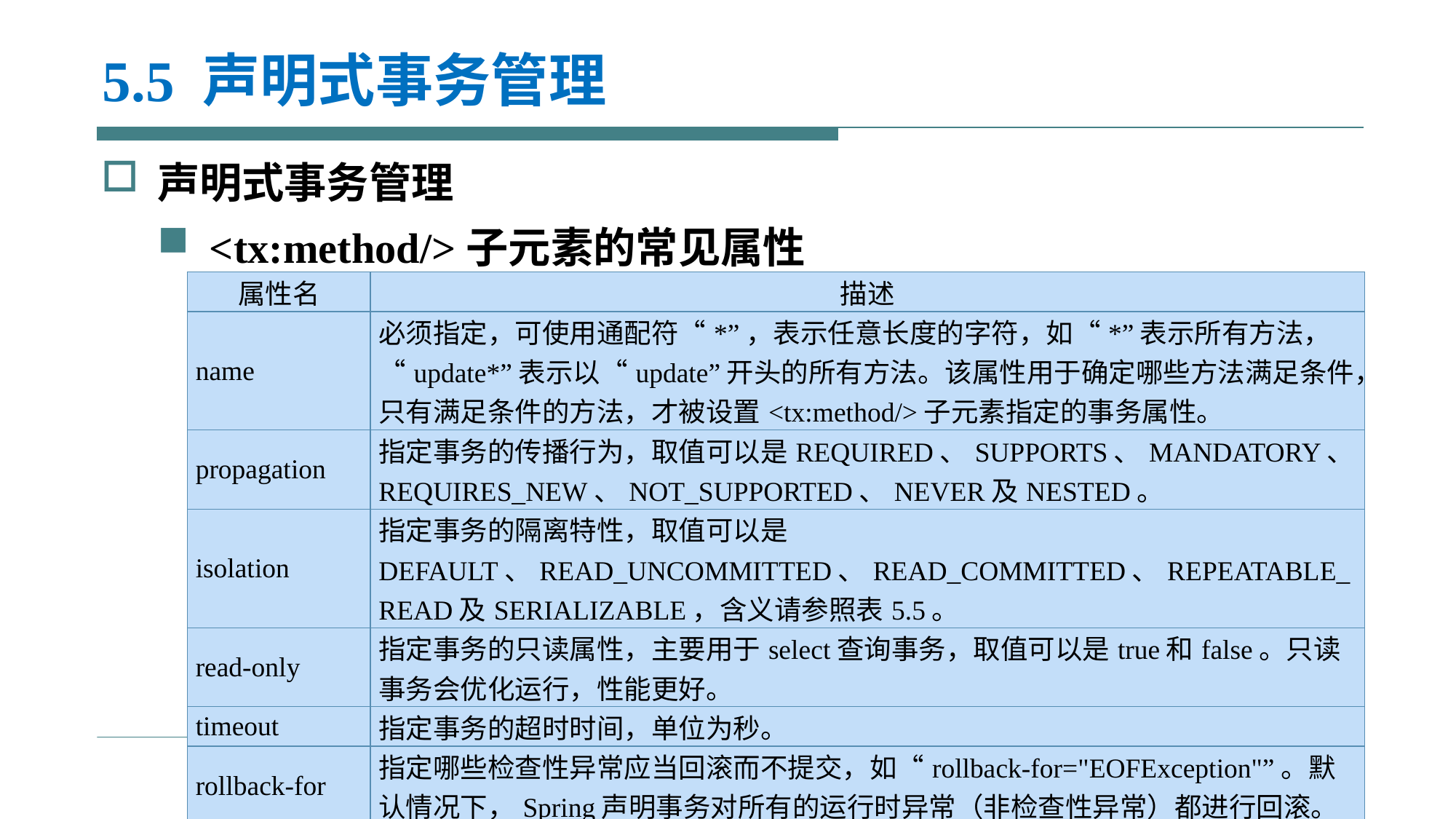

# 5.5 声明式事务管理
声明式事务管理
<tx:method/>子元素的常见属性
| 属性名 | 描述 |
| --- | --- |
| name | 必须指定，可使用通配符“\*”，表示任意长度的字符，如“\*”表示所有方法，“update\*”表示以“update”开头的所有方法。该属性用于确定哪些方法满足条件，只有满足条件的方法，才被设置<tx:method/>子元素指定的事务属性。 |
| propagation | 指定事务的传播行为，取值可以是REQUIRED、SUPPORTS、MANDATORY、REQUIRES\_NEW、NOT\_SUPPORTED、NEVER及NESTED。 |
| isolation | 指定事务的隔离特性，取值可以是DEFAULT、READ\_UNCOMMITTED、READ\_COMMITTED、REPEATABLE\_READ及SERIALIZABLE，含义请参照表5.5。 |
| read-only | 指定事务的只读属性，主要用于select查询事务，取值可以是true和false。只读事务会优化运行，性能更好。 |
| timeout | 指定事务的超时时间，单位为秒。 |
| rollback-for | 指定哪些检查性异常应当回滚而不提交，如“rollback-for="EOFException"”。默认情况下，Spring声明事务对所有的运行时异常（非检查性异常）都进行回滚。 |
| no-rollback-for | 指定哪些运行时异常不回滚，继续运行，如“no- rollback-for=" ArithmeticException"”。 |
35